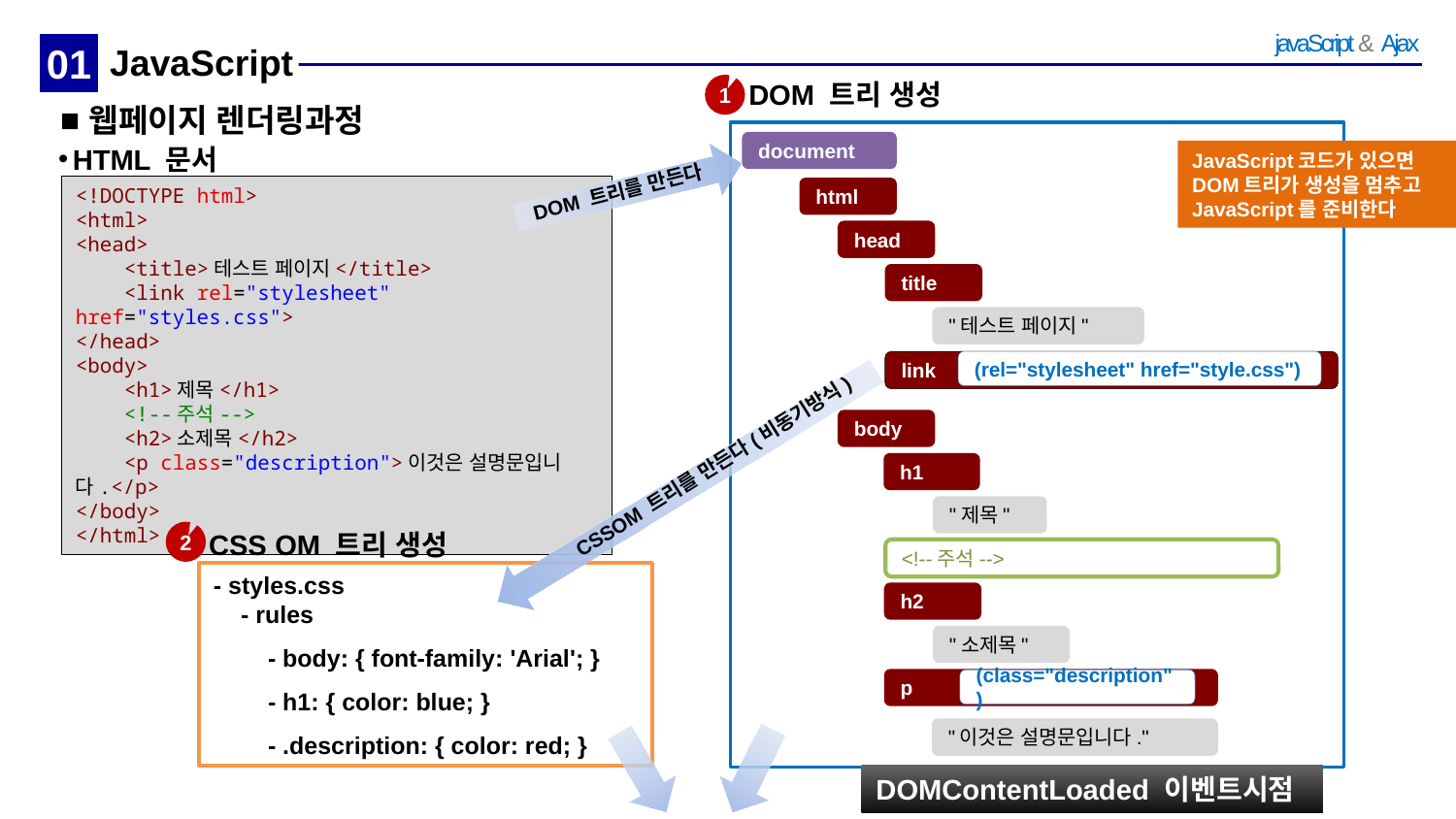

01
# JavaScript
DOM 트리 생성
1
웹페이지 렌더링과정

document
html
head
title
"테스트 페이지"
(rel="stylesheet" href="style.css")
link
body
h1
"제목"
<!--주석-->
h2
"소제목"
p
(class="description")
"이것은 설명문입니다."
HTML 문서
JavaScript코드가 있으면
DOM트리가 생성을 멈추고
JavaScript를 준비한다

DOM 트리를 만든다
<!DOCTYPE html>
<html>
<head>
    <title>테스트 페이지</title>
    <link rel="stylesheet" href="styles.css">
</head>
<body>
    <h1>제목</h1>
    <!--주석-->
    <h2>소제목</h2>
    <p class="description">이것은 설명문입니다.</p>
</body>
</html>
CSSOM 트리를 만든다(비동기방식)

CSS OM 트리 생성
2
- styles.css
    - rules
        - body: { font-family: 'Arial'; }
        - h1: { color: blue; }
        - .description: { color: red; }

DOMContentLoaded 이벤트시점